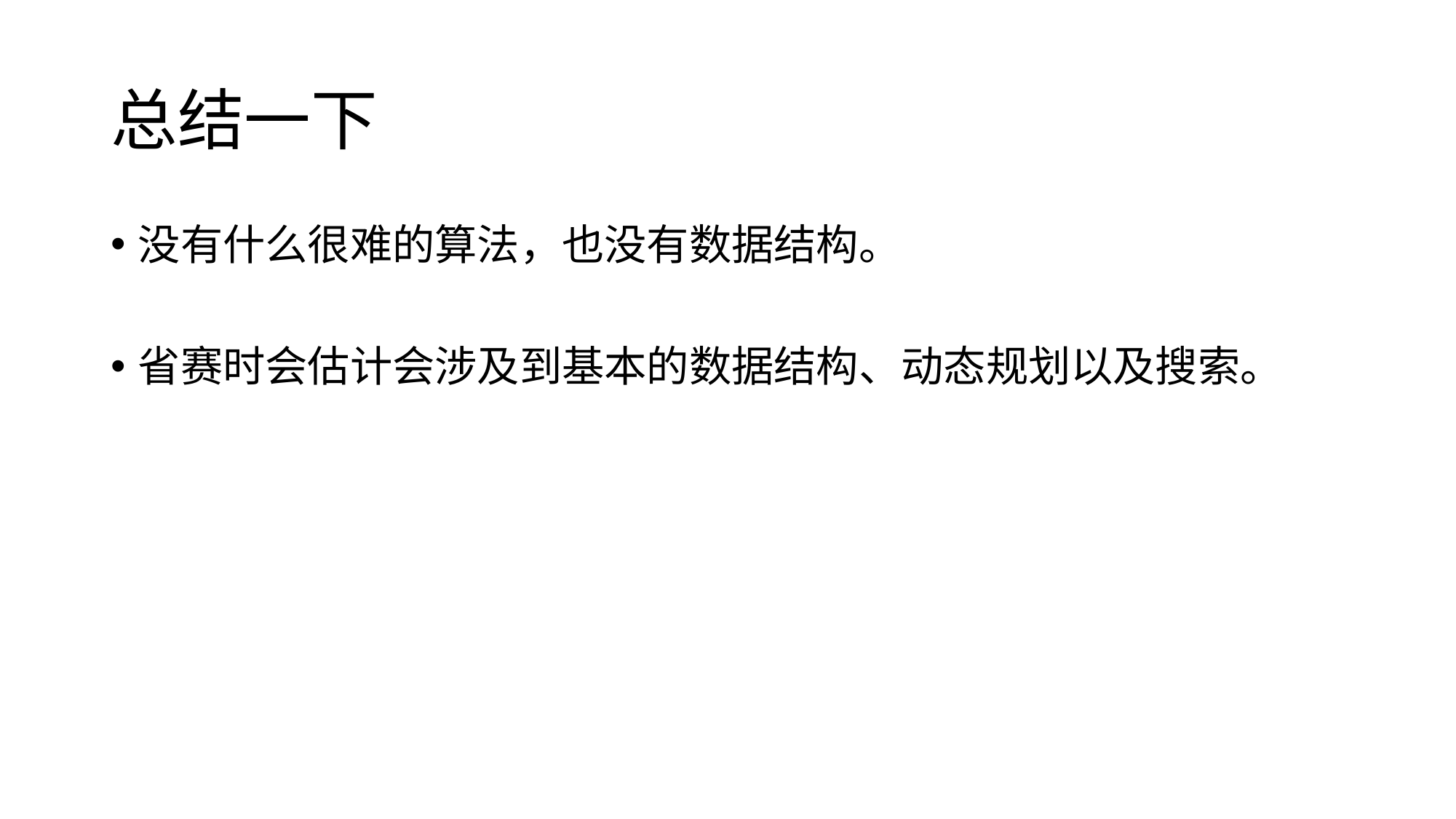

# 总结一下
没有什么很难的算法，也没有数据结构。

省赛时会估计会涉及到基本的数据结构、动态规划以及搜索。